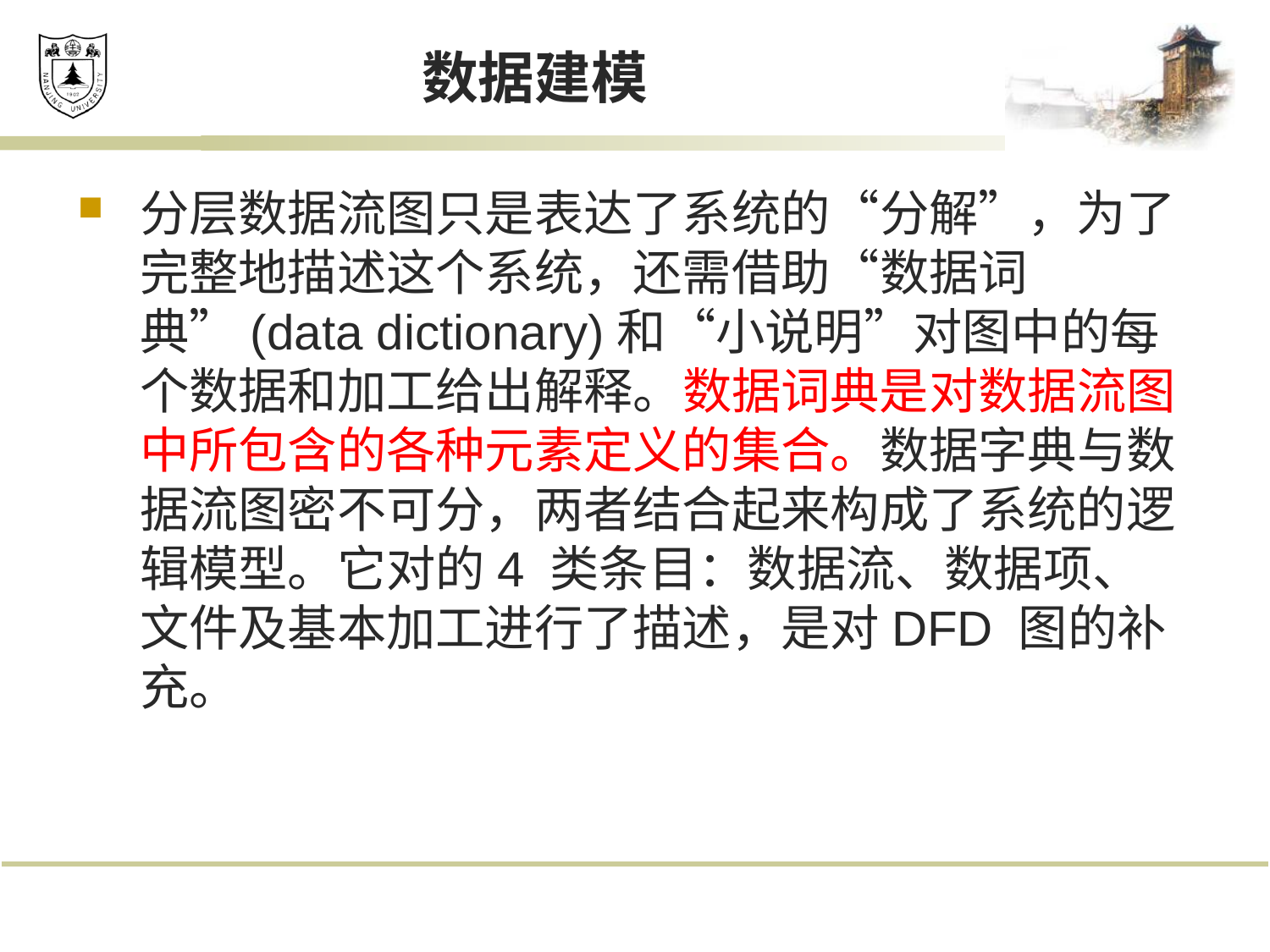

# 数据建模
分层数据流图只是表达了系统的“分解”，为了完整地描述这个系统，还需借助“数据词典”(data dictionary)和“小说明”对图中的每个数据和加工给出解释。数据词典是对数据流图中所包含的各种元素定义的集合。数据字典与数据流图密不可分，两者结合起来构成了系统的逻辑模型。它对的4 类条目：数据流、数据项、文件及基本加工进行了描述，是对DFD 图的补充。